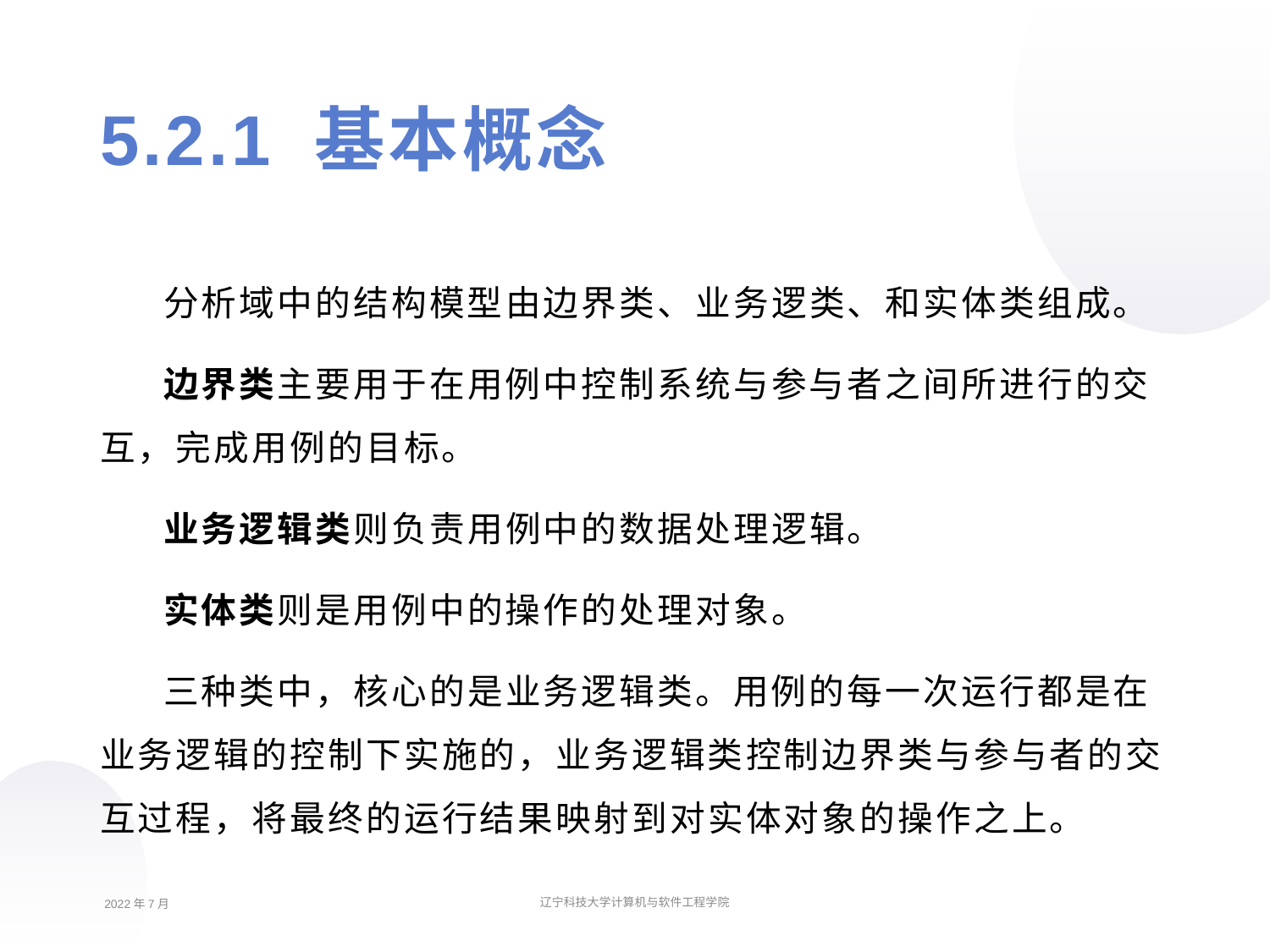

5.2.1 基本概念
分析域中的结构模型由边界类、业务逻类、和实体类组成。
边界类主要用于在用例中控制系统与参与者之间所进行的交互，完成用例的目标。
业务逻辑类则负责用例中的数据处理逻辑。
实体类则是用例中的操作的处理对象。
三种类中，核心的是业务逻辑类。用例的每一次运行都是在业务逻辑的控制下实施的，业务逻辑类控制边界类与参与者的交互过程，将最终的运行结果映射到对实体对象的操作之上。

2022年7月
辽宁科技大学计算机与软件工程学院
57